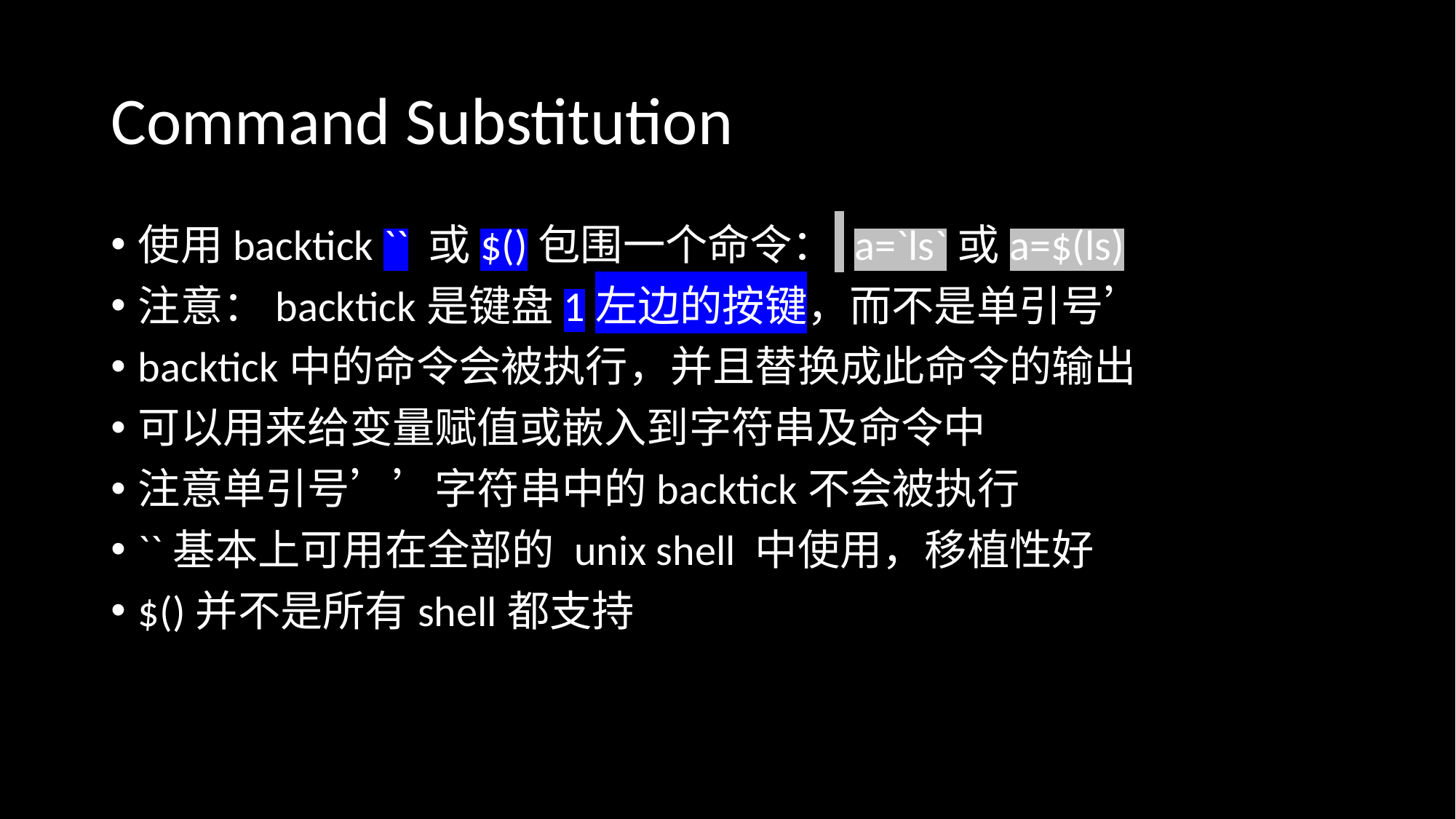

# Command Substitution
使用backtick `` 或$()包围一个命令： a=`ls`或a=$(ls)
注意：backtick是键盘1左边的按键，而不是单引号’
backtick中的命令会被执行，并且替换成此命令的输出
可以用来给变量赋值或嵌入到字符串及命令中
注意单引号’’字符串中的backtick不会被执行
``基本上可用在全部的 unix shell 中使用，移植性好
$()并不是所有shell都支持